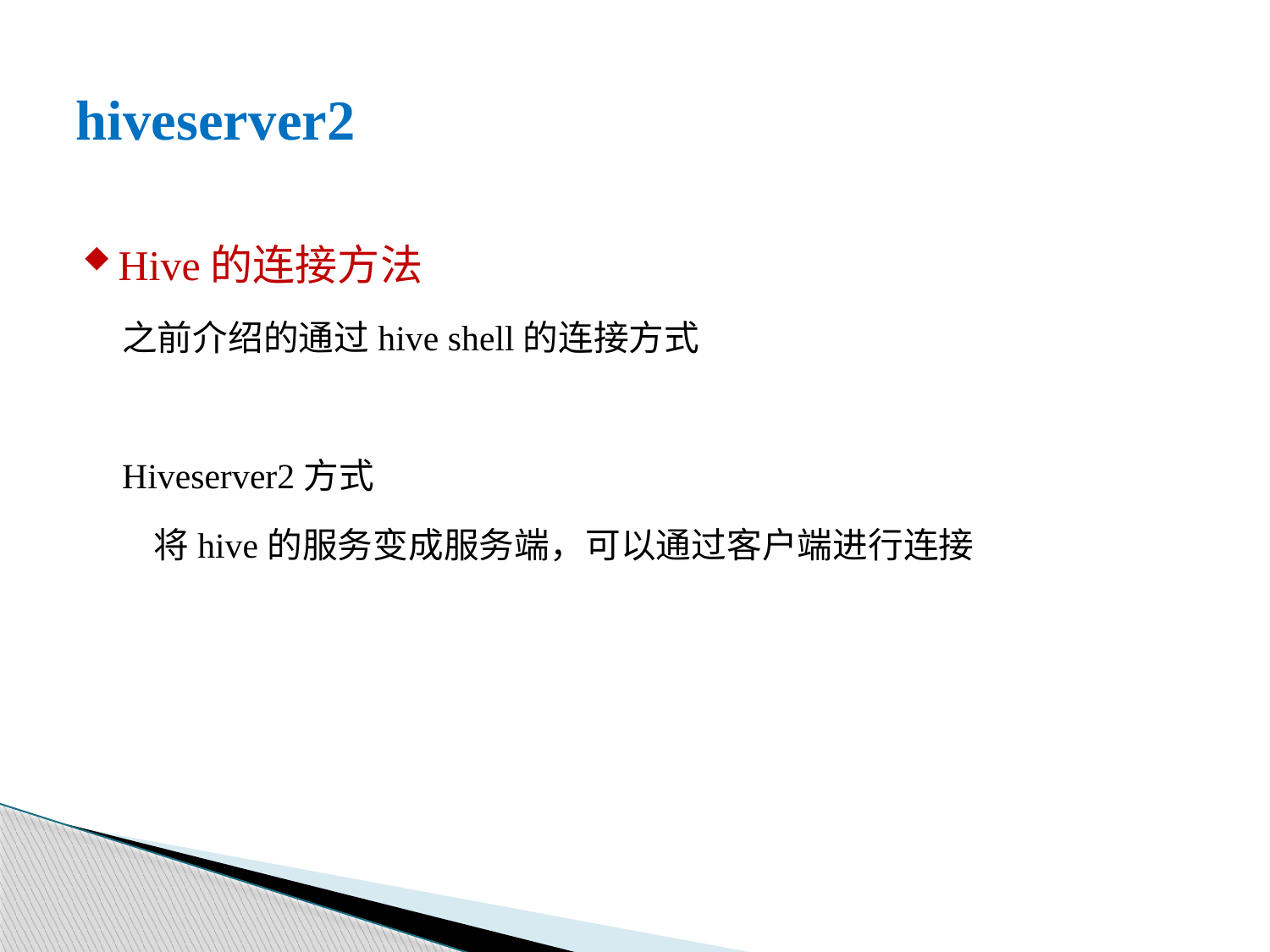

# hiveserver2
Hive的连接方法
之前介绍的通过hive shell的连接方式

Hiveserver2方式
	将hive的服务变成服务端，可以通过客户端进行连接